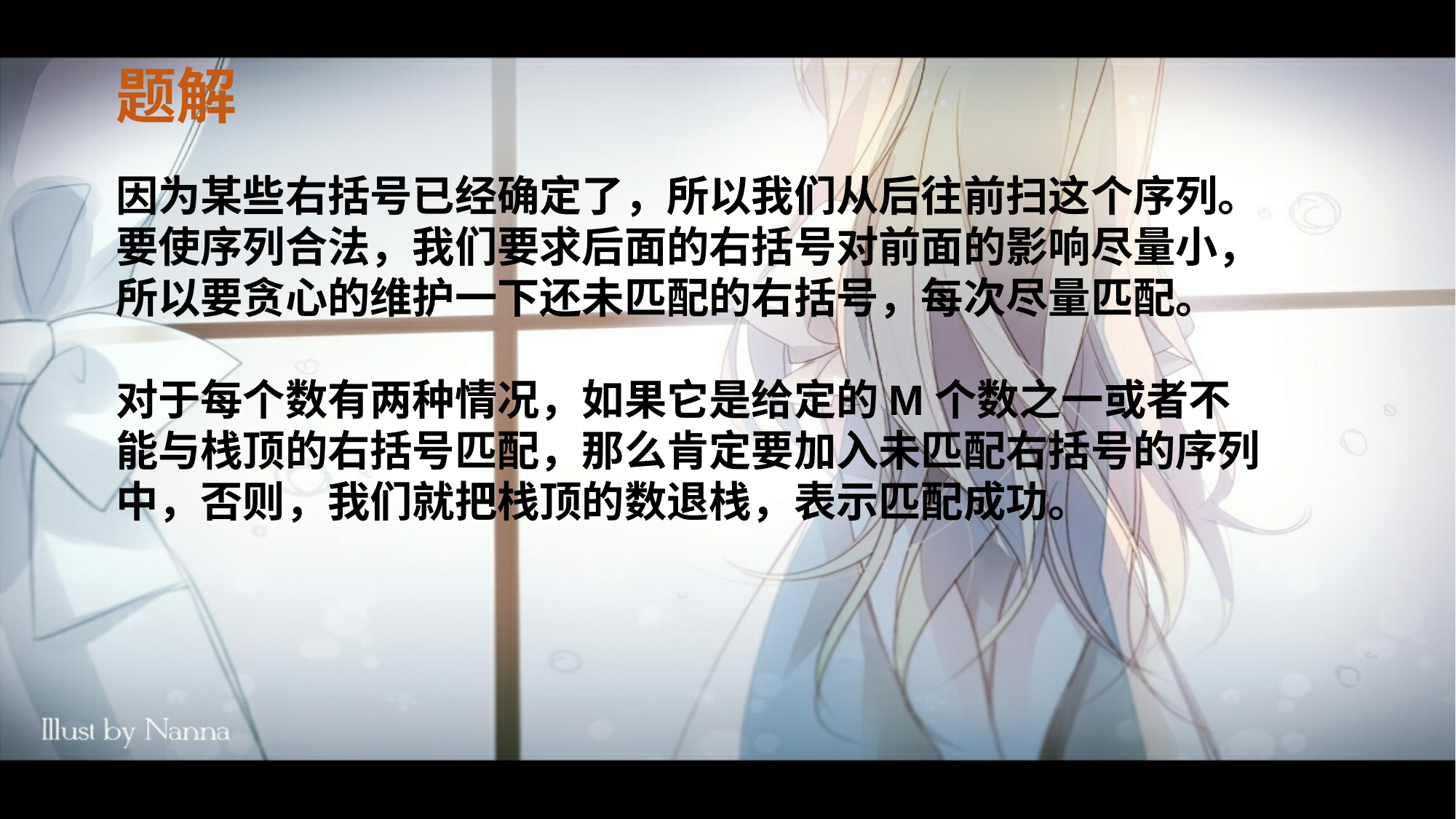

题解
因为某些右括号已经确定了，所以我们从后往前扫这个序列。要使序列合法，我们要求后面的右括号对前面的影响尽量小，所以要贪心的维护一下还未匹配的右括号，每次尽量匹配。

对于每个数有两种情况，如果它是给定的M个数之一或者不能与栈顶的右括号匹配，那么肯定要加入未匹配右括号的序列中，否则，我们就把栈顶的数退栈，表示匹配成功。